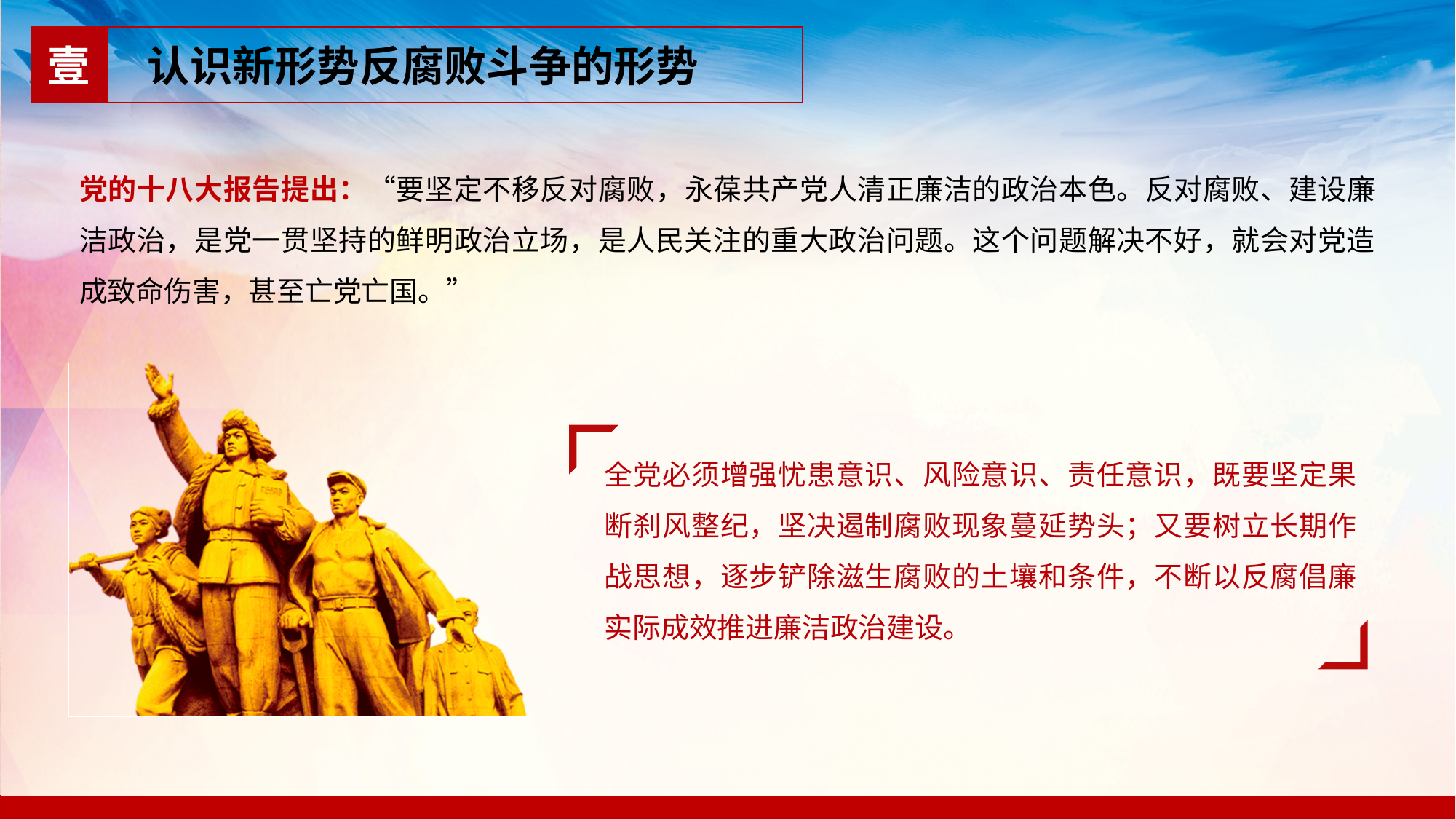

认识新形势反腐败斗争的形势
壹
党的十八大报告提出：“要坚定不移反对腐败，永葆共产党人清正廉洁的政治本色。反对腐败、建设廉洁政治，是党一贯坚持的鲜明政治立场，是人民关注的重大政治问题。这个问题解决不好，就会对党造成致命伤害，甚至亡党亡国。”

全党必须增强忧患意识、风险意识、责任意识，既要坚定果断刹风整纪，坚决遏制腐败现象蔓延势头；又要树立长期作战思想，逐步铲除滋生腐败的土壤和条件，不断以反腐倡廉实际成效推进廉洁政治建设。